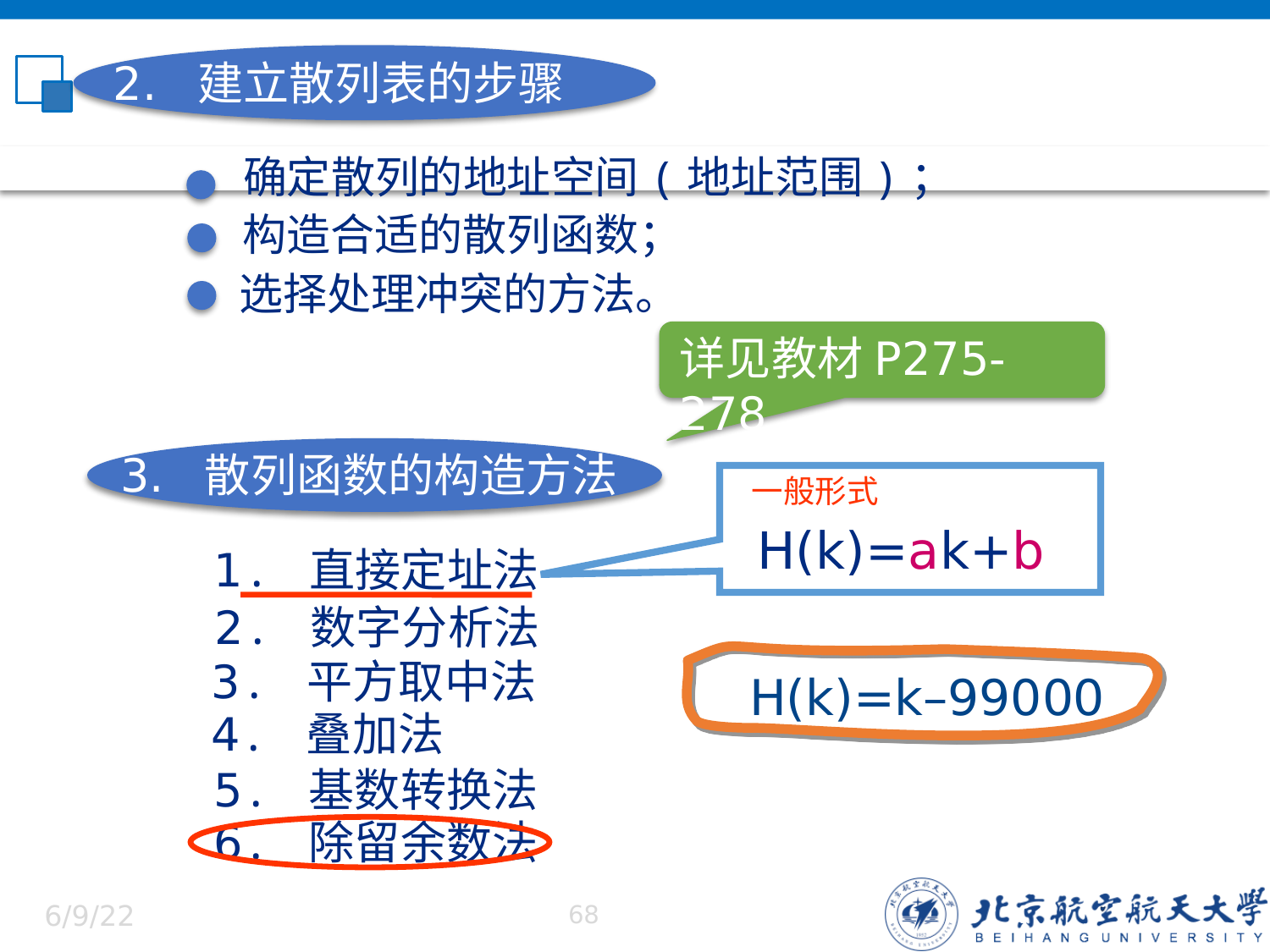

2.  建立散列表的步骤
确定散列的地址空间(地址范围)；

构造合适的散列函数；

选择处理冲突的方法。

详见教材P275-278

3.  散列函数的构造方法

一般形式
H(k)=ak+b
1. 直接定址法
2. 数字分析法

3. 平方取中法
4. 叠加法
5. 基数转换法
6. 除留余数法

    H(k)=k–99000
6/9/22
68